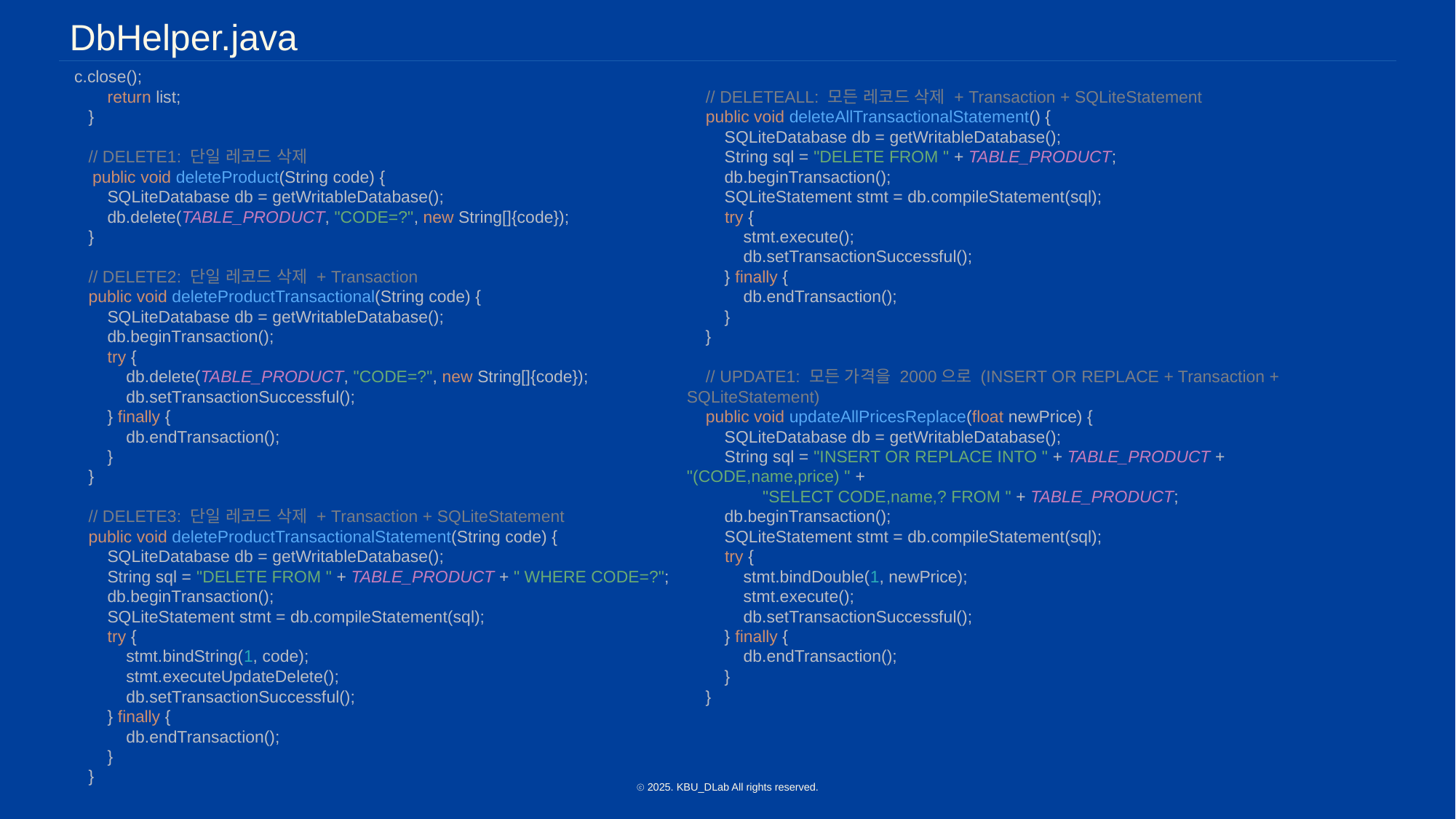

DbHelper.java
 c.close();
        return list;
    }
    // DELETE1: 단일 레코드 삭제
    public void deleteProduct(String code) {
        SQLiteDatabase db = getWritableDatabase();
        db.delete(TABLE_PRODUCT, "CODE=?", new String[]{code});
    }
    // DELETE2: 단일 레코드 삭제 + Transaction
    public void deleteProductTransactional(String code) {
        SQLiteDatabase db = getWritableDatabase();
        db.beginTransaction();
        try {
            db.delete(TABLE_PRODUCT, "CODE=?", new String[]{code});
            db.setTransactionSuccessful();
        } finally {
            db.endTransaction();
        }
    }
    // DELETE3: 단일 레코드 삭제 + Transaction + SQLiteStatement
    public void deleteProductTransactionalStatement(String code) {
        SQLiteDatabase db = getWritableDatabase();
        String sql = "DELETE FROM " + TABLE_PRODUCT + " WHERE CODE=?";
        db.beginTransaction();
        SQLiteStatement stmt = db.compileStatement(sql);
        try {
            stmt.bindString(1, code);
            stmt.executeUpdateDelete();
            db.setTransactionSuccessful();
        } finally {
            db.endTransaction();
        }
    }
    // DELETEALL: 모든 레코드 삭제 + Transaction + SQLiteStatement
    public void deleteAllTransactionalStatement() {
        SQLiteDatabase db = getWritableDatabase();
        String sql = "DELETE FROM " + TABLE_PRODUCT;
        db.beginTransaction();
        SQLiteStatement stmt = db.compileStatement(sql);
        try {
            stmt.execute();
            db.setTransactionSuccessful();
        } finally {
            db.endTransaction();
        }
    }
    // UPDATE1: 모든 가격을 2000으로 (INSERT OR REPLACE + Transaction + SQLiteStatement)
    public void updateAllPricesReplace(float newPrice) {
        SQLiteDatabase db = getWritableDatabase();
        String sql = "INSERT OR REPLACE INTO " + TABLE_PRODUCT + "(CODE,name,price) " +
                "SELECT CODE,name,? FROM " + TABLE_PRODUCT;
        db.beginTransaction();
        SQLiteStatement stmt = db.compileStatement(sql);
        try {
            stmt.bindDouble(1, newPrice);
            stmt.execute();
            db.setTransactionSuccessful();
        } finally {
            db.endTransaction();
        }
    }